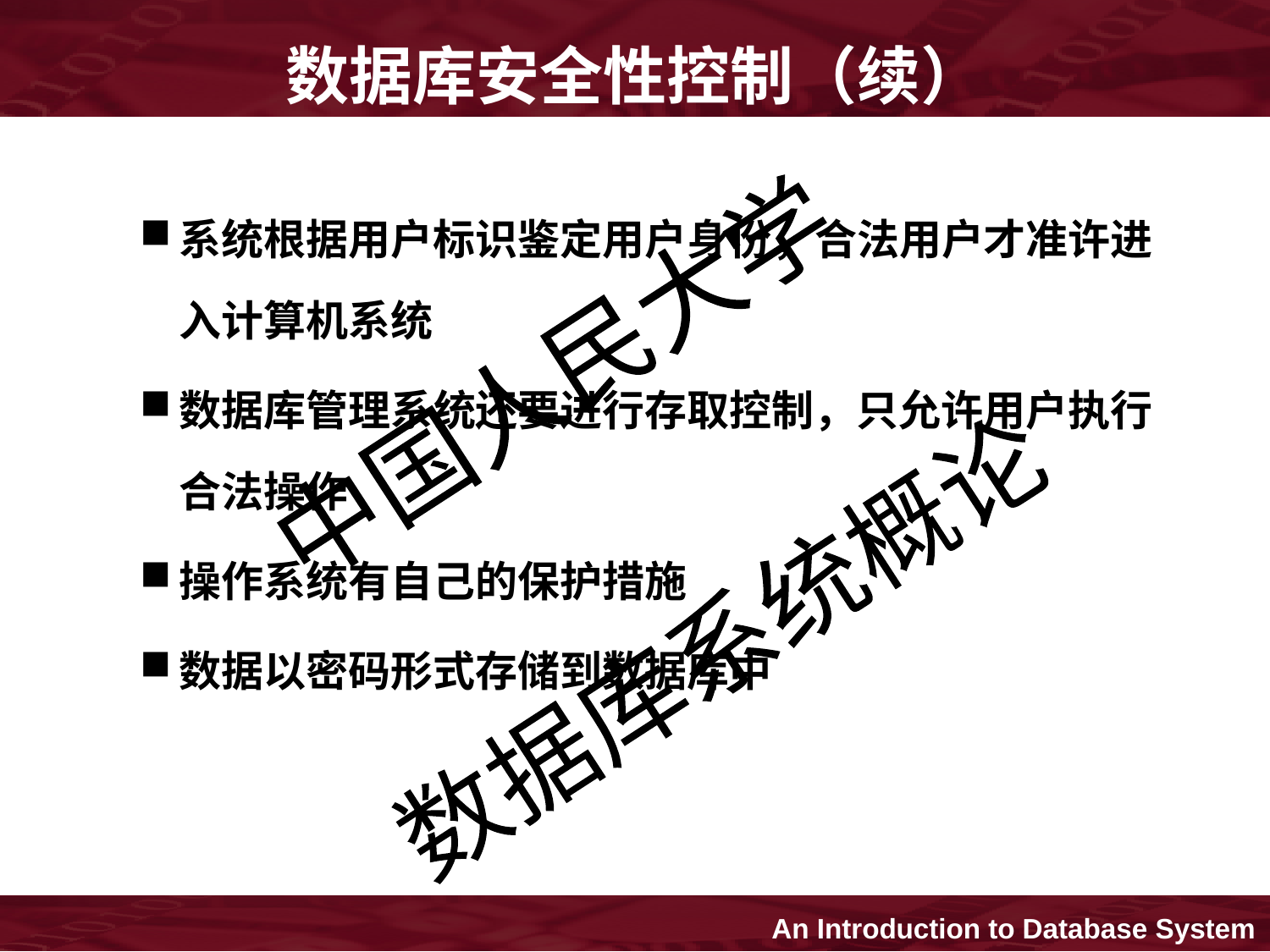

# 数据库安全性控制（续）
系统根据用户标识鉴定用户身份，合法用户才准许进入计算机系统
数据库管理系统还要进行存取控制，只允许用户执行合法操作
操作系统有自己的保护措施
数据以密码形式存储到数据库中